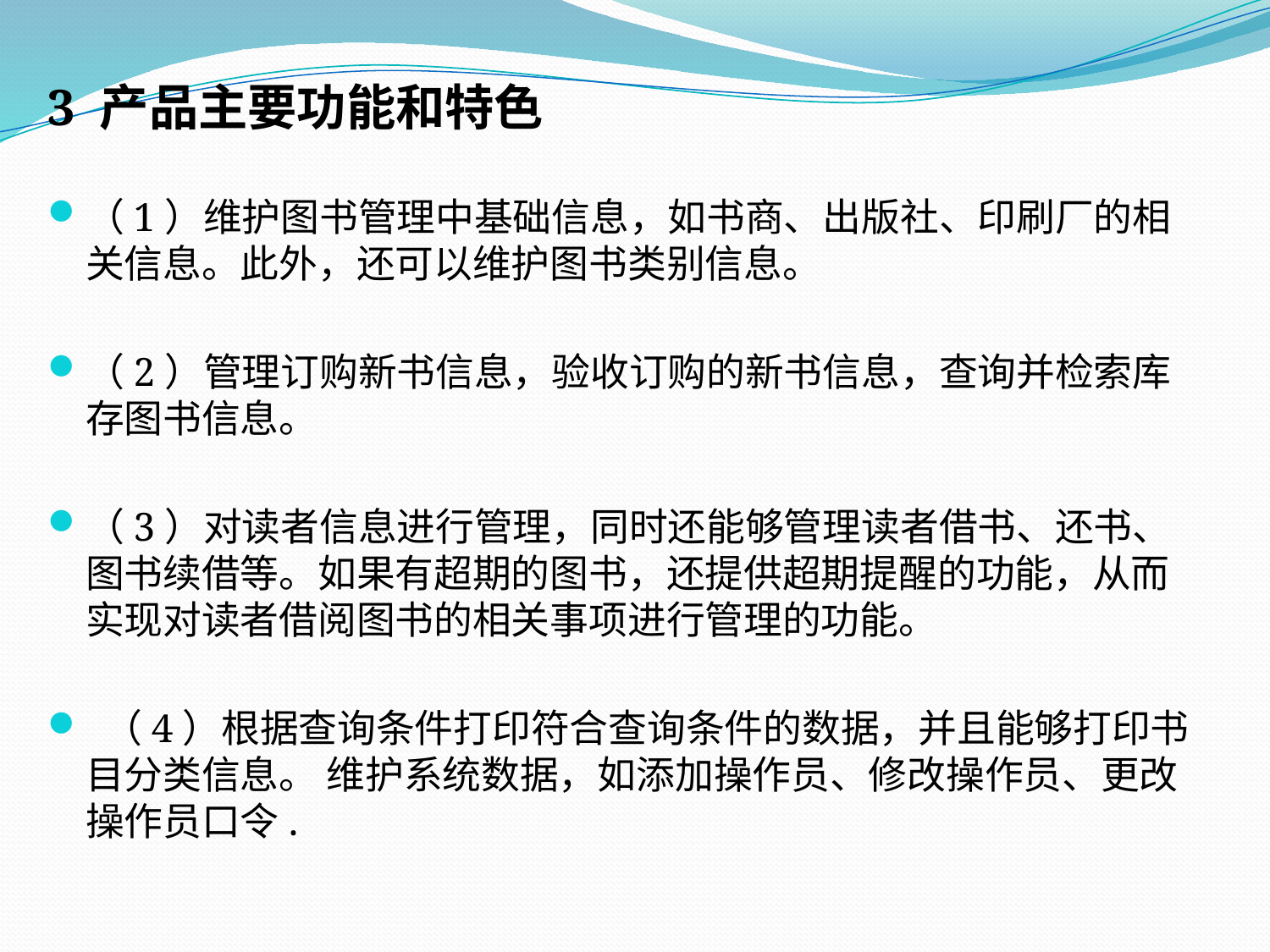

3 产品主要功能和特色

（1）维护图书管理中基础信息，如书商、出版社、印刷厂的相关信息。此外，还可以维护图书类别信息。

（2）管理订购新书信息，验收订购的新书信息，查询并检索库存图书信息。

（3）对读者信息进行管理，同时还能够管理读者借书、还书、图书续借等。如果有超期的图书，还提供超期提醒的功能，从而实现对读者借阅图书的相关事项进行管理的功能。

 （4）根据查询条件打印符合查询条件的数据，并且能够打印书目分类信息。 维护系统数据，如添加操作员、修改操作员、更改操作员口令.